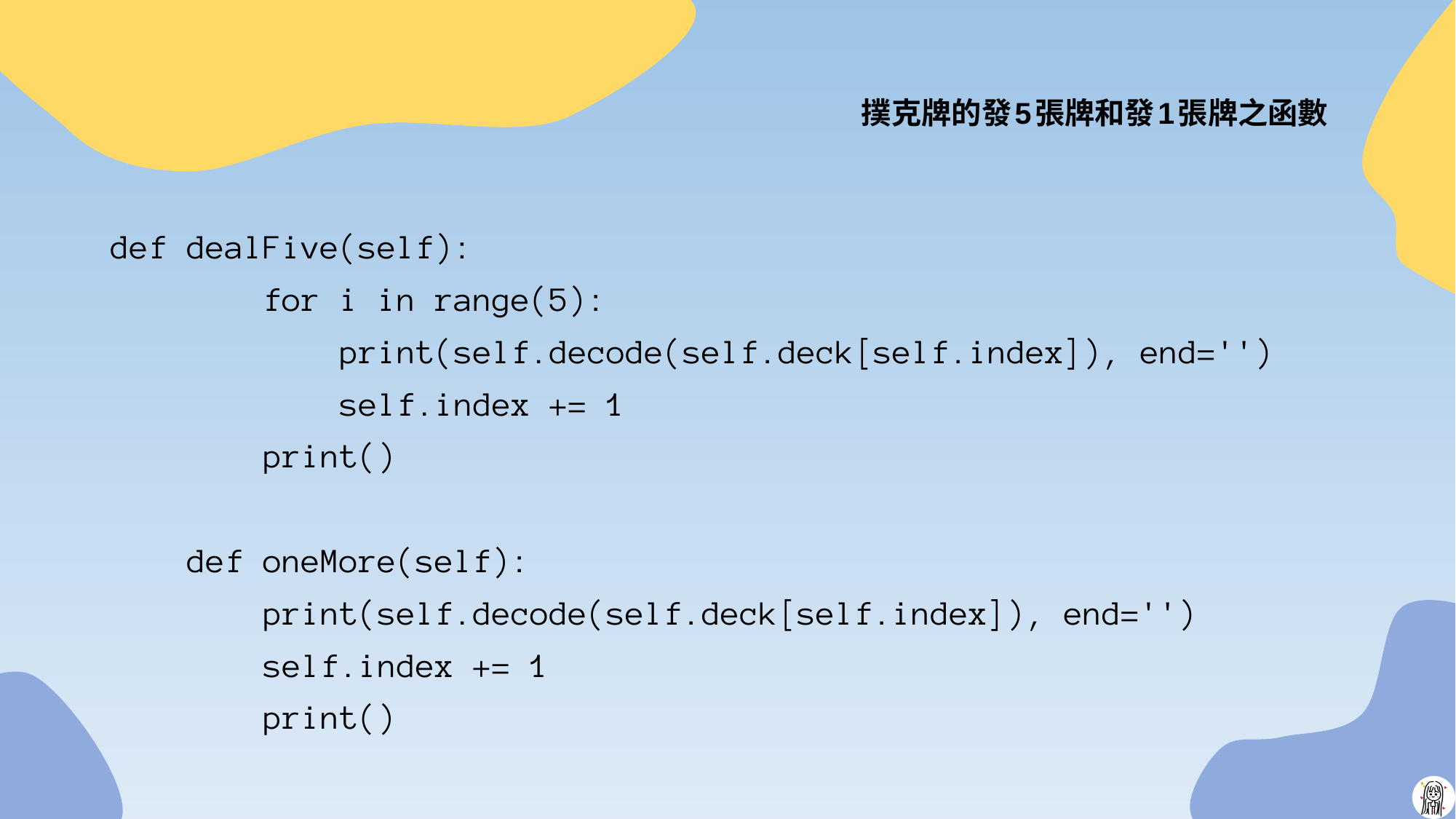

# 撲克牌的發5張牌和發1張牌之函數
def dealFive(self):
        for i in range(5):
            print(self.decode(self.deck[self.index]), end='')
            self.index += 1
        print()

    def oneMore(self):
        print(self.decode(self.deck[self.index]), end='')
        self.index += 1
        print()
38